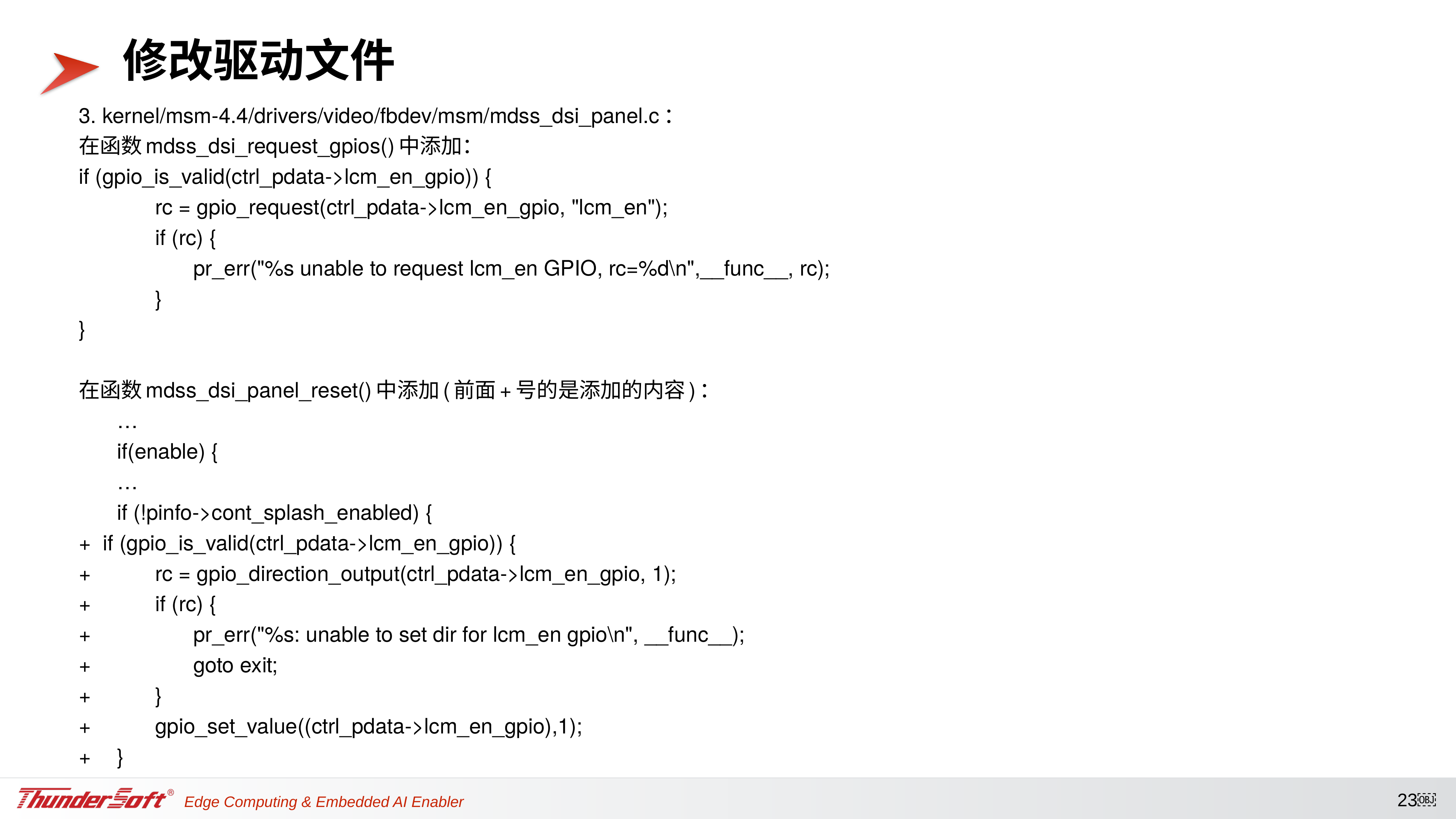

# 修改驱动文件
3. kernel/msm-4.4/drivers/video/fbdev/msm/mdss_dsi_panel.c：
在函数mdss_dsi_request_gpios()中添加：
if (gpio_is_valid(ctrl_pdata->lcm_en_gpio)) {
		rc = gpio_request(ctrl_pdata->lcm_en_gpio, "lcm_en");
		if (rc) {
			pr_err("%s unable to request lcm_en GPIO, rc=%d\n",__func__, rc);
		}
}

在函数mdss_dsi_panel_reset()中添加(前面+号的是添加的内容)：
	…
	if(enable) {
	…
	if (!pinfo->cont_splash_enabled) {
+  if (gpio_is_valid(ctrl_pdata->lcm_en_gpio)) {
+		rc = gpio_direction_output(ctrl_pdata->lcm_en_gpio, 1);
+		if (rc) {
+			pr_err("%s: unable to set dir for lcm_en gpio\n", __func__);
+			goto exit;
+		}
+		gpio_set_value((ctrl_pdata->lcm_en_gpio),1);
+	}